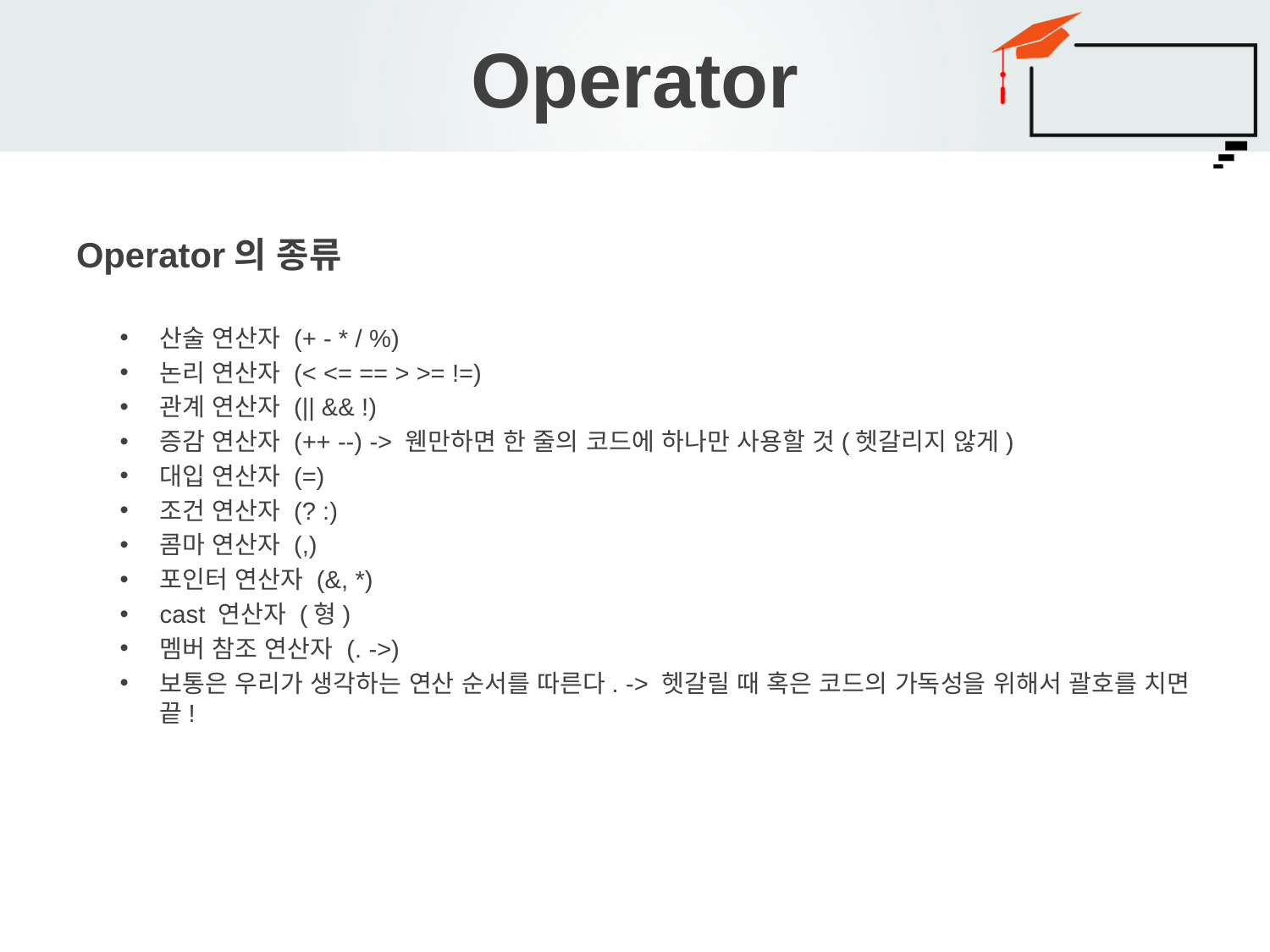

# Operator
Operator의 종류
산술 연산자 (+ - * / %)
논리 연산자 (< <= == > >= !=)
관계 연산자 (|| && !)
증감 연산자 (++ --) -> 웬만하면 한 줄의 코드에 하나만 사용할 것(헷갈리지 않게)
대입 연산자 (=)
조건 연산자 (? :)
콤마 연산자 (,)
포인터 연산자 (&, *)
cast 연산자 (형)
멤버 참조 연산자 (. ->)
보통은 우리가 생각하는 연산 순서를 따른다. -> 헷갈릴 때 혹은 코드의 가독성을 위해서 괄호를 치면 끝!